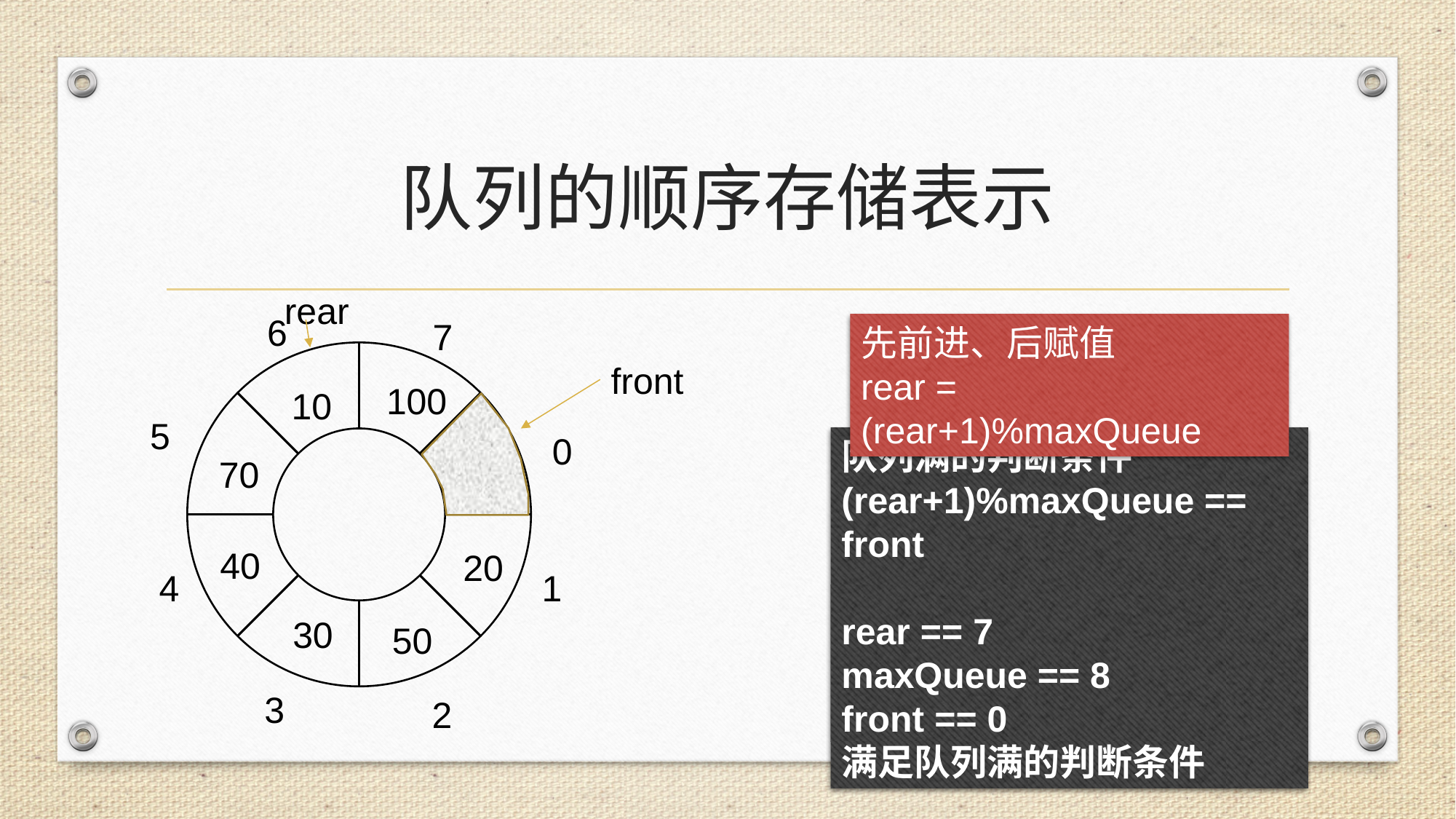

# 队列的顺序存储表示
rear
6
7
先前进、后赋值
rear = (rear+1)%maxQueue

front
100
10

5
20 入队
0
队列满的判断条件
(rear+1)%maxQueue == front

rear == 7
maxQueue == 8
front == 0
满足队列满的判断条件
70
50 入队
30 入队
40
20
40 入队
4
1
70 入队
30
50
10 入队
3
100 入队
2